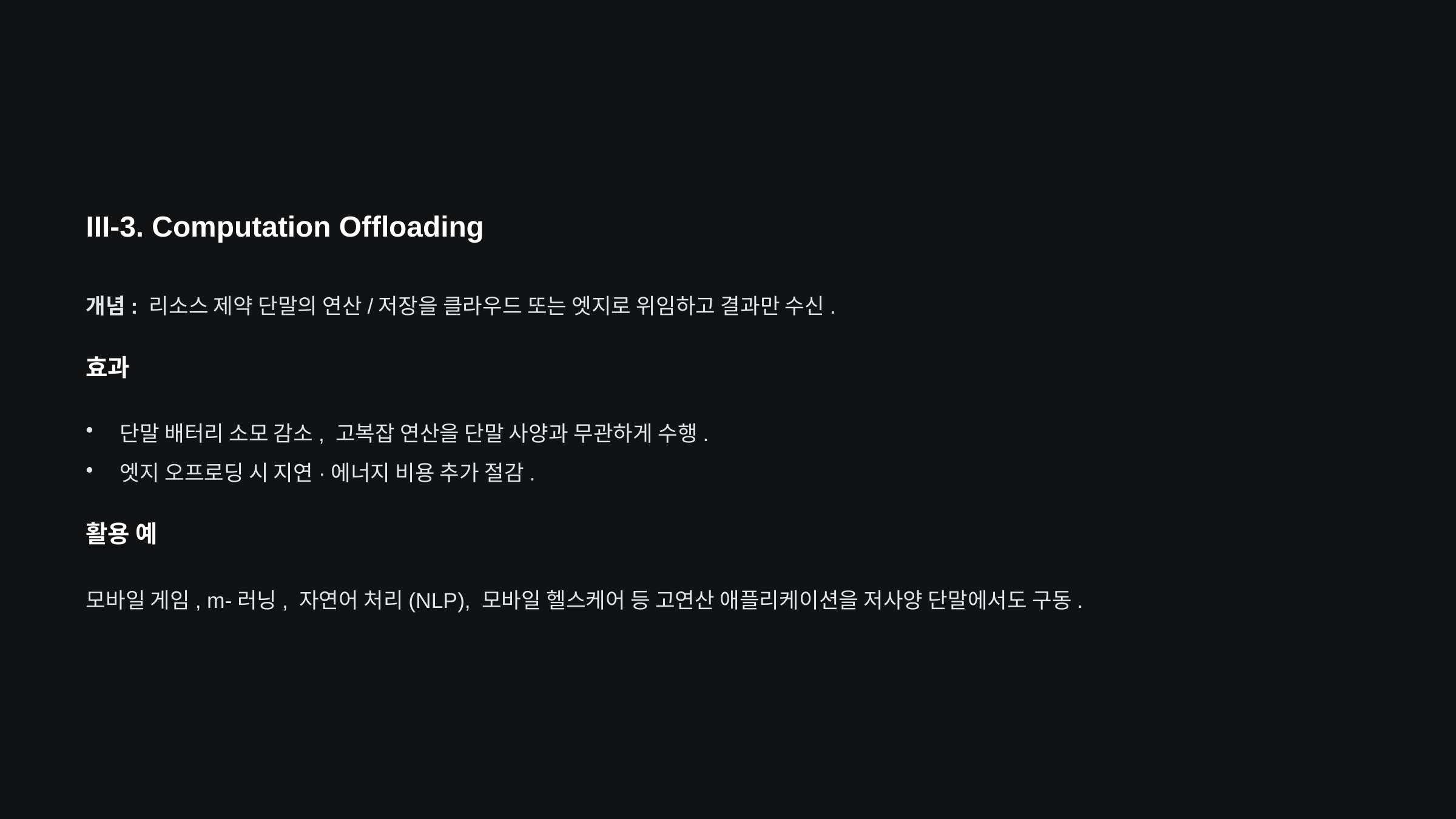

III-3. Computation Offloading
개념: 리소스 제약 단말의 연산/저장을 클라우드 또는 엣지로 위임하고 결과만 수신.
효과
단말 배터리 소모 감소, 고복잡 연산을 단말 사양과 무관하게 수행.
엣지 오프로딩 시 지연·에너지 비용 추가 절감.
활용 예
모바일 게임, m-러닝, 자연어 처리(NLP), 모바일 헬스케어 등 고연산 애플리케이션을 저사양 단말에서도 구동.